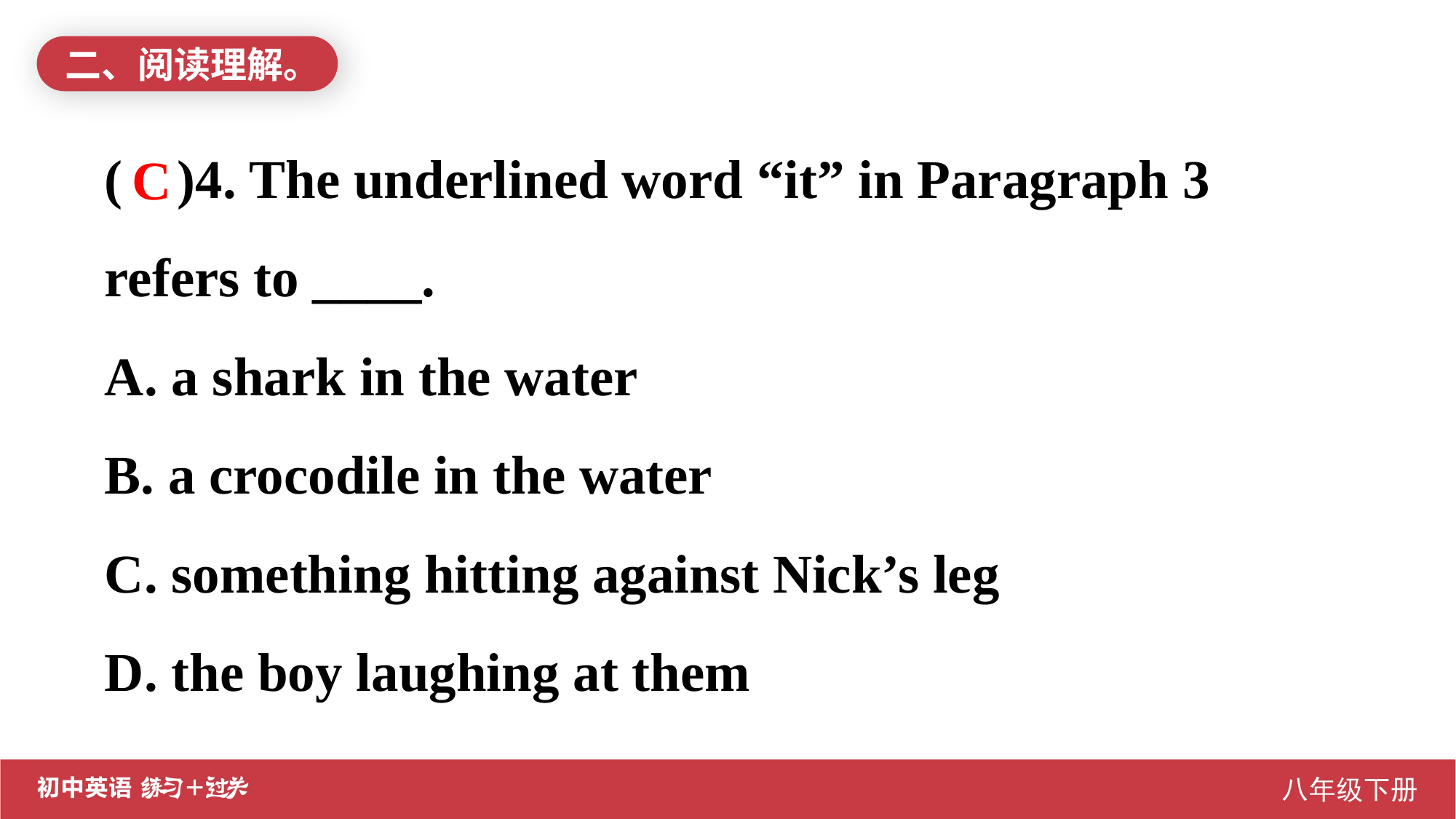

二、阅读理解。
(    )4. The underlined word “it” in Paragraph 3 refers to ____.
A. a shark in the water
B. a crocodile in the water
C. something hitting against Nick’s leg
D. the boy laughing at them
C